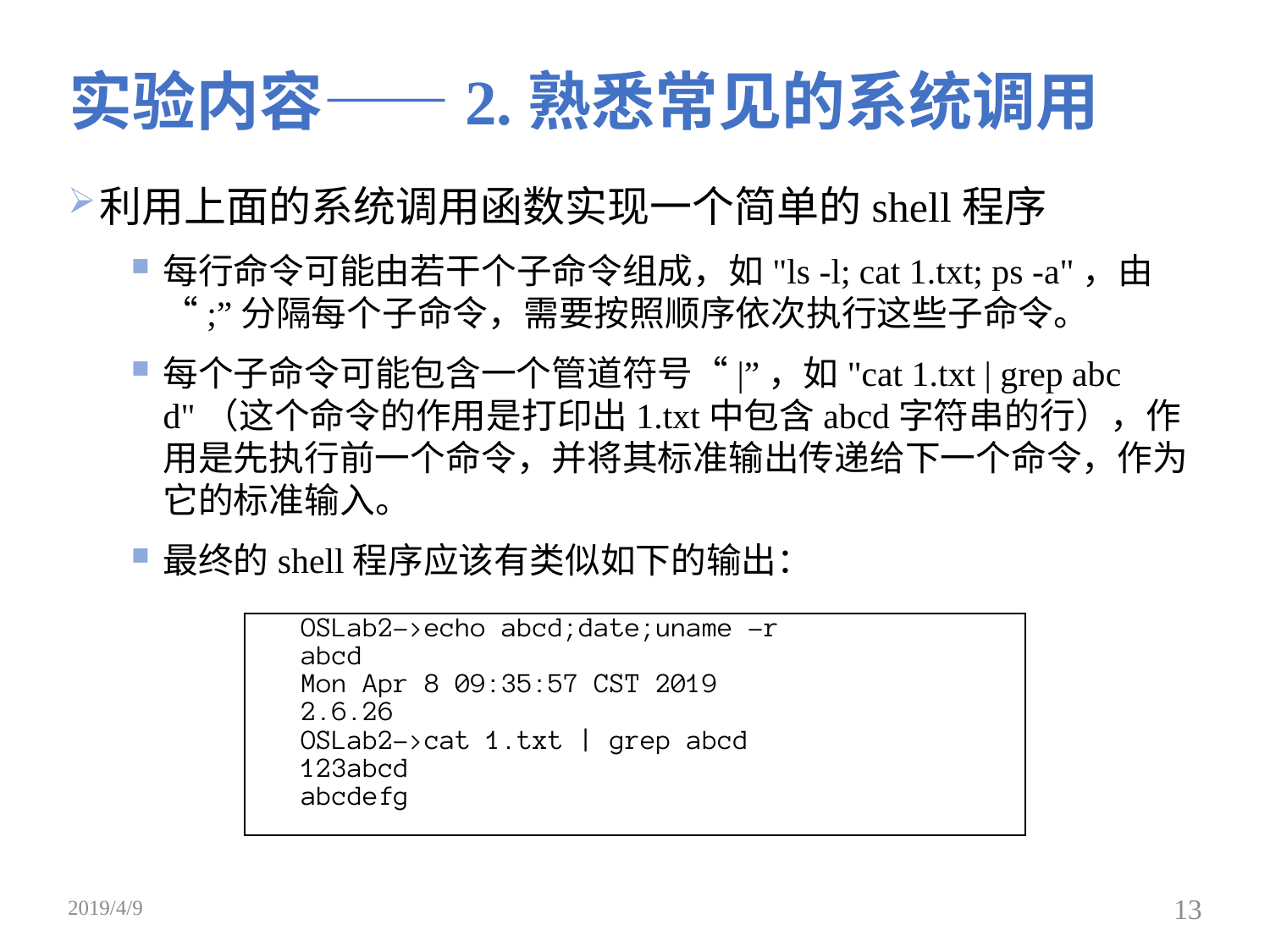

# 实验内容——2.熟悉常见的系统调用
利用上面的系统调用函数实现一个简单的shell程序
每行命令可能由若干个子命令组成，如"ls -l; cat 1.txt; ps -a"，由“;”分隔每个子命令，需要按照顺序依次执行这些子命令。
每个子命令可能包含一个管道符号“|”，如"cat 1.txt | grep abcd"（这个命令的作用是打印出1.txt中包含abcd字符串的行），作用是先执行前一个命令，并将其标准输出传递给下一个命令，作为它的标准输入。
最终的shell程序应该有类似如下的输出：
| OSLab2->echo abcd;date;uname -r abcd Mon Apr 8 09:35:57 CST 2019 2.6.26 OSLab2->cat 1.txt | grep abcd 123abcd abcdefg |
| --- |
2019/4/9
13